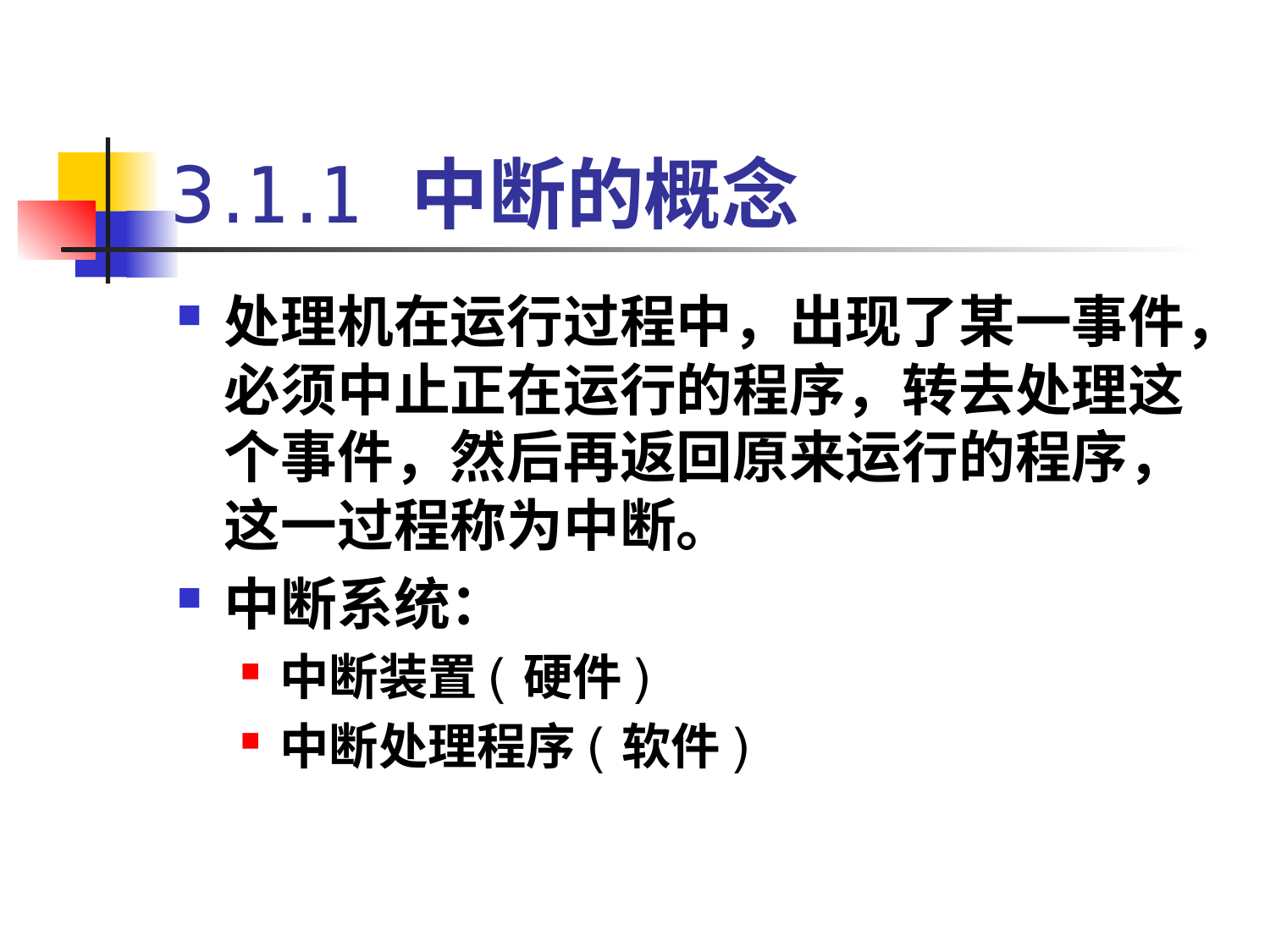

# 3.1.1 中断的概念
处理机在运行过程中，出现了某一事件，必须中止正在运行的程序，转去处理这个事件，然后再返回原来运行的程序，这一过程称为中断。
中断系统：
中断装置(硬件)
中断处理程序(软件)